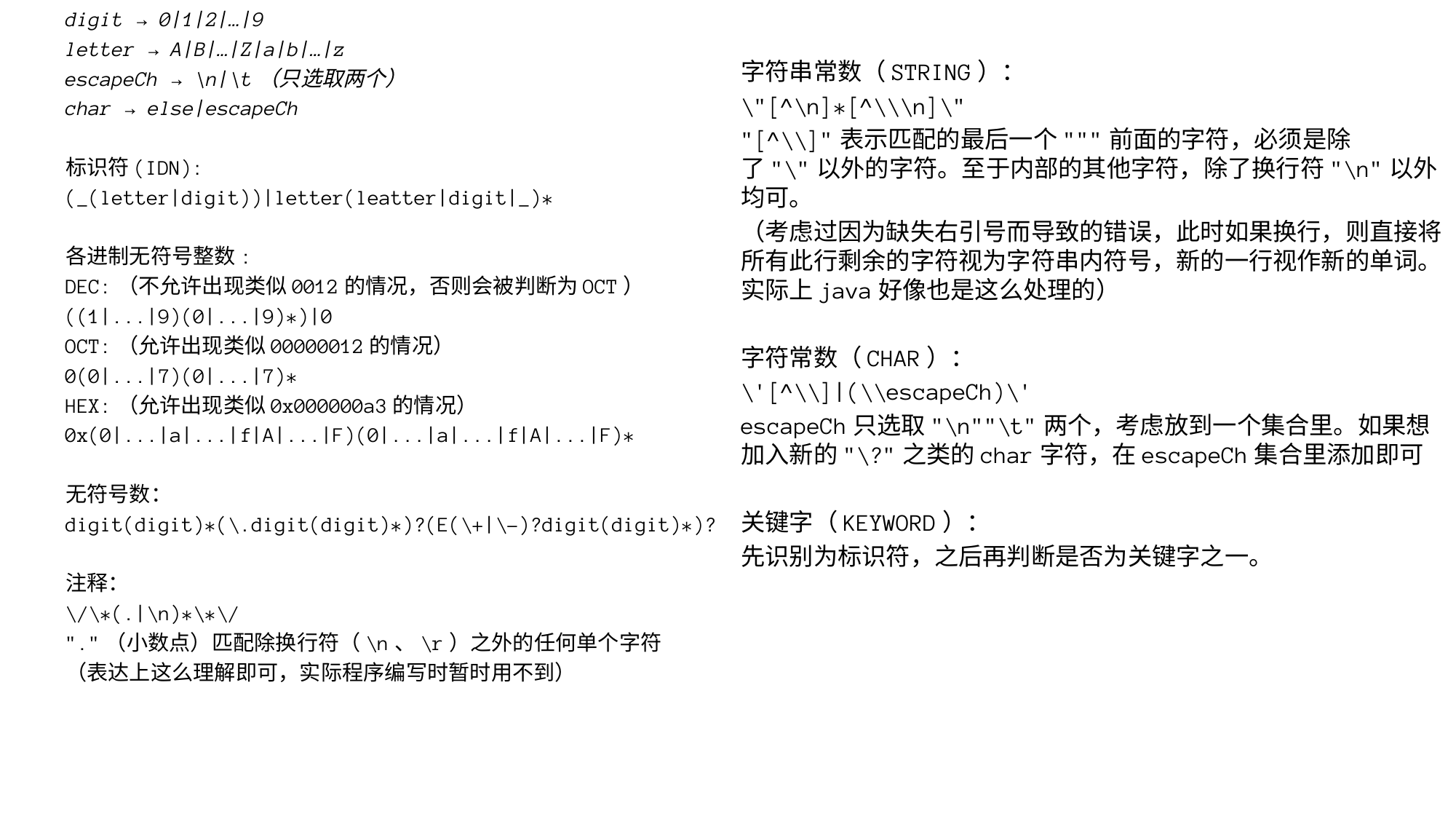

digit → 0|1|2|…|9
letter → A|B|…|Z|a|b|…|z
escapeCh → \n|\t（只选取两个）
char → else|escapeCh

标识符(IDN):
(_(letter|digit))|letter(leatter|digit|_)*

各进制无符号整数:
DEC:（不允许出现类似0012的情况，否则会被判断为OCT）
((1|...|9)(0|...|9)*)|0
OCT:（允许出现类似00000012的情况）
0(0|...|7)(0|...|7)*
HEX:（允许出现类似0x000000a3的情况）
0x(0|...|a|...|f|A|...|F)(0|...|a|...|f|A|...|F)*

无符号数：
digit(digit)*(\.digit(digit)*)?(E(\+|\-)?digit(digit)*)?

注释：
\/\*(.|\n)*\*\/
"."（小数点）匹配除换行符（\n、\r）之外的任何单个字符
（表达上这么理解即可，实际程序编写时暂时用不到）
字符串常数（STRING）：
\"[^\n]*[^\\\n]\"
"[^\\]"表示匹配的最后一个"""前面的字符，必须是除了"\"以外的字符。至于内部的其他字符，除了换行符"\n"以外均可。
（考虑过因为缺失右引号而导致的错误，此时如果换行，则直接将所有此行剩余的字符视为字符串内符号，新的一行视作新的单词。实际上java好像也是这么处理的）

字符常数（CHAR）：
\'[^\\]|(\\escapeCh)\'
escapeCh只选取"\n""\t"两个，考虑放到一个集合里。如果想加入新的"\?"之类的char字符，在escapeCh集合里添加即可

关键字（KEYWORD）：
先识别为标识符，之后再判断是否为关键字之一。